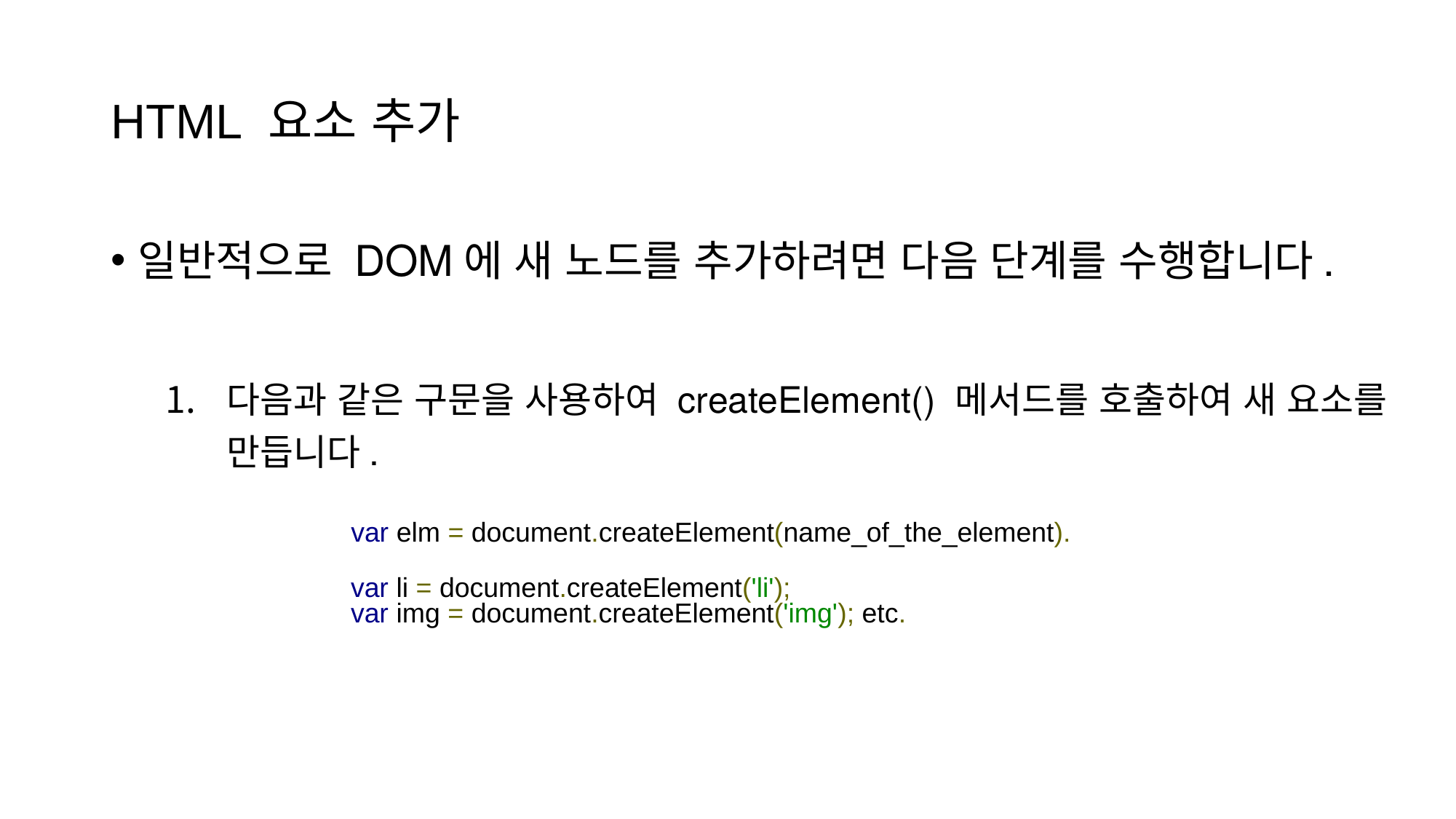

# HTML 요소 추가
일반적으로 DOM에 새 노드를 추가하려면 다음 단계를 수행합니다.

다음과 같은 구문을 사용하여 createElement() 메서드를 호출하여 새 요소를 만듭니다.

var elm = document.createElement(name_of_the_element).
var li = document.createElement('li');
var img = document.createElement('img'); etc.